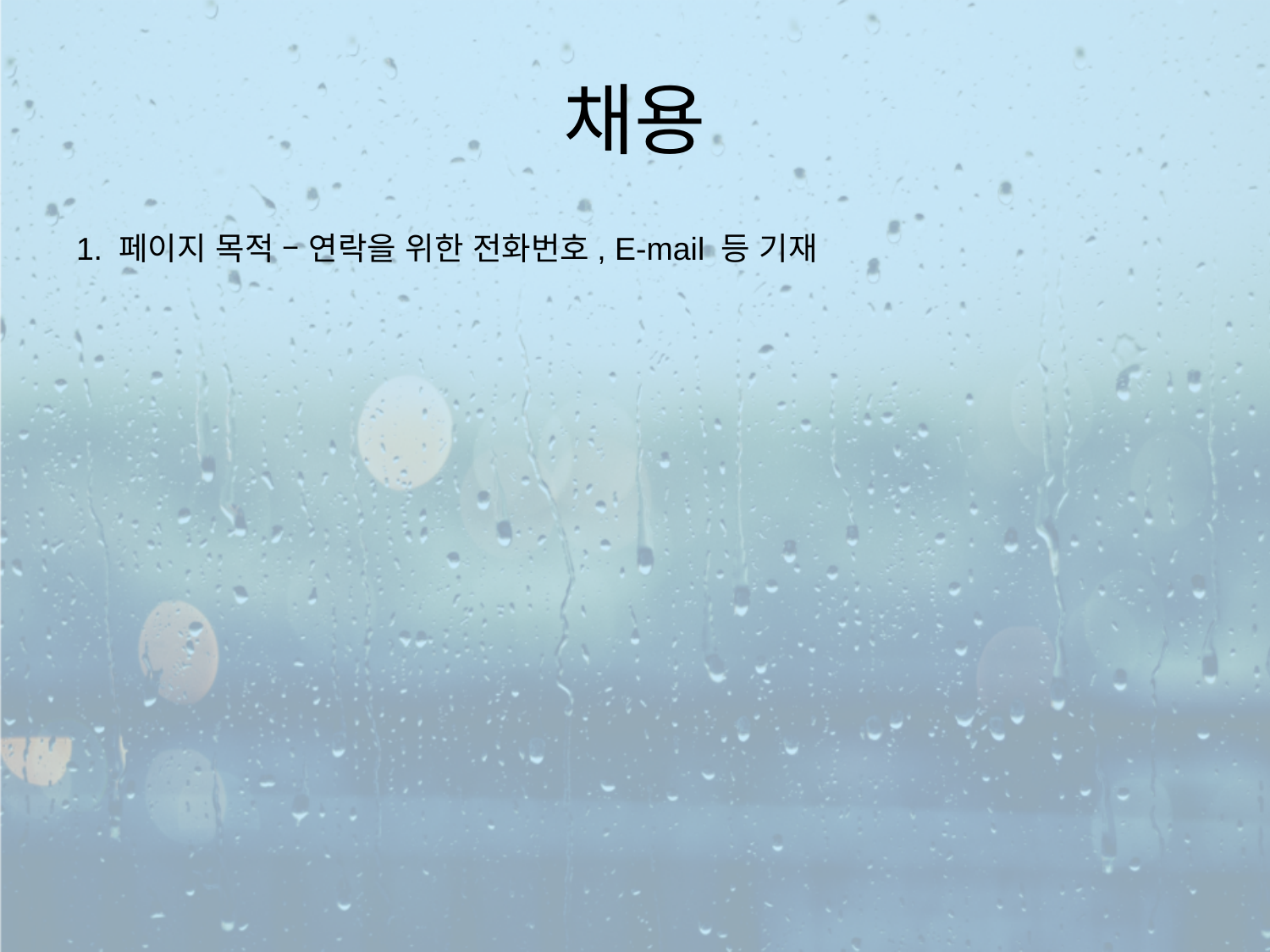

# 채용
1. 페이지 목적 – 연락을 위한 전화번호, E-mail 등 기재